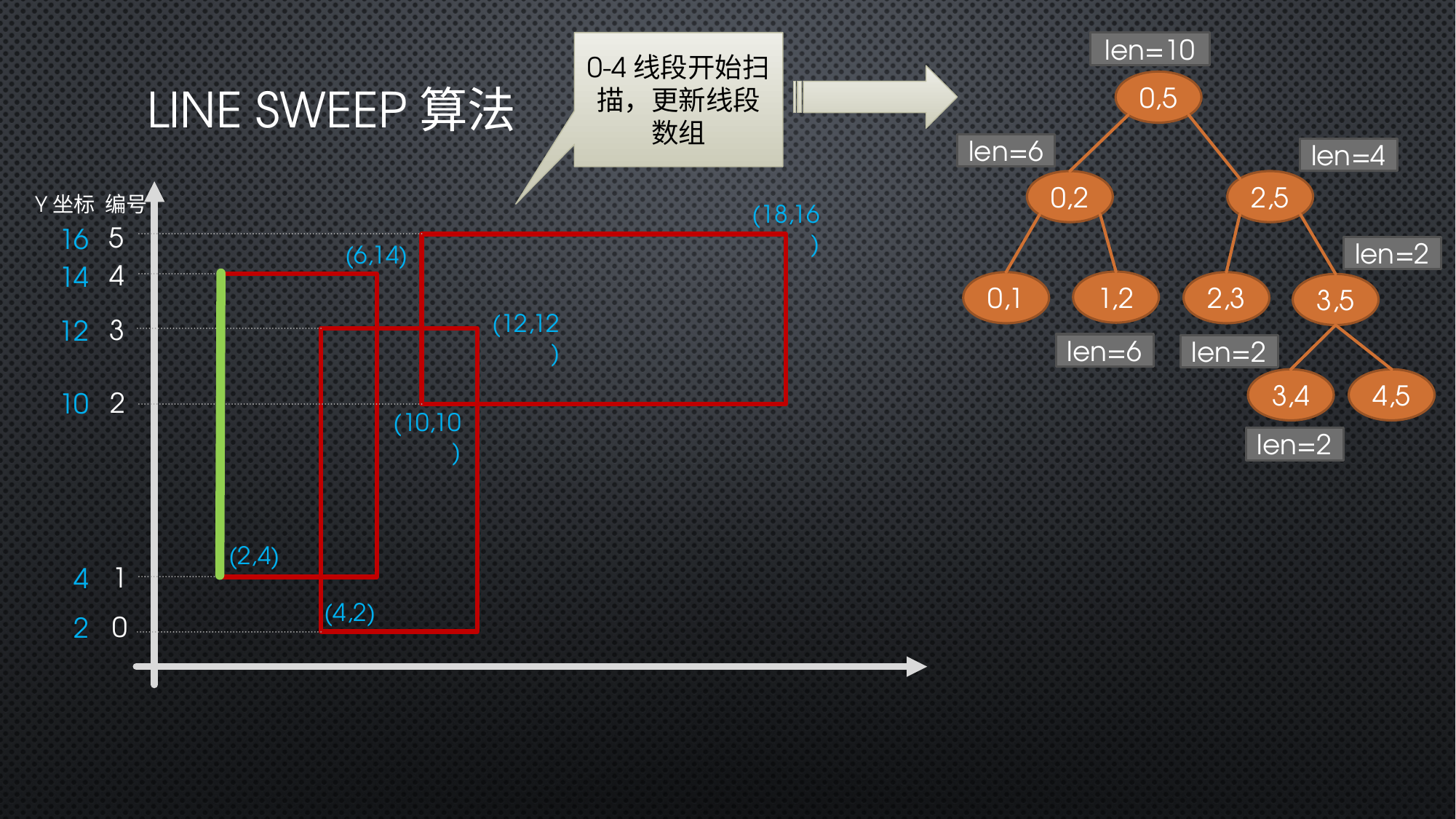

0-4线段开始扫描，更新线段数组
len=10

0,5
# Line Sweep算法
len=6
len=4
0,2
2,5
Y坐标  编号
(18,16)
5
4
3
2
1
0
16
14
12
10
4
2

(6,14)
len=2
1,2
0,1
2,3

3,5
(12,12)

len=6
len=2
3,4
4,5
(10,10)
len=2
(2,4)
(4,2)